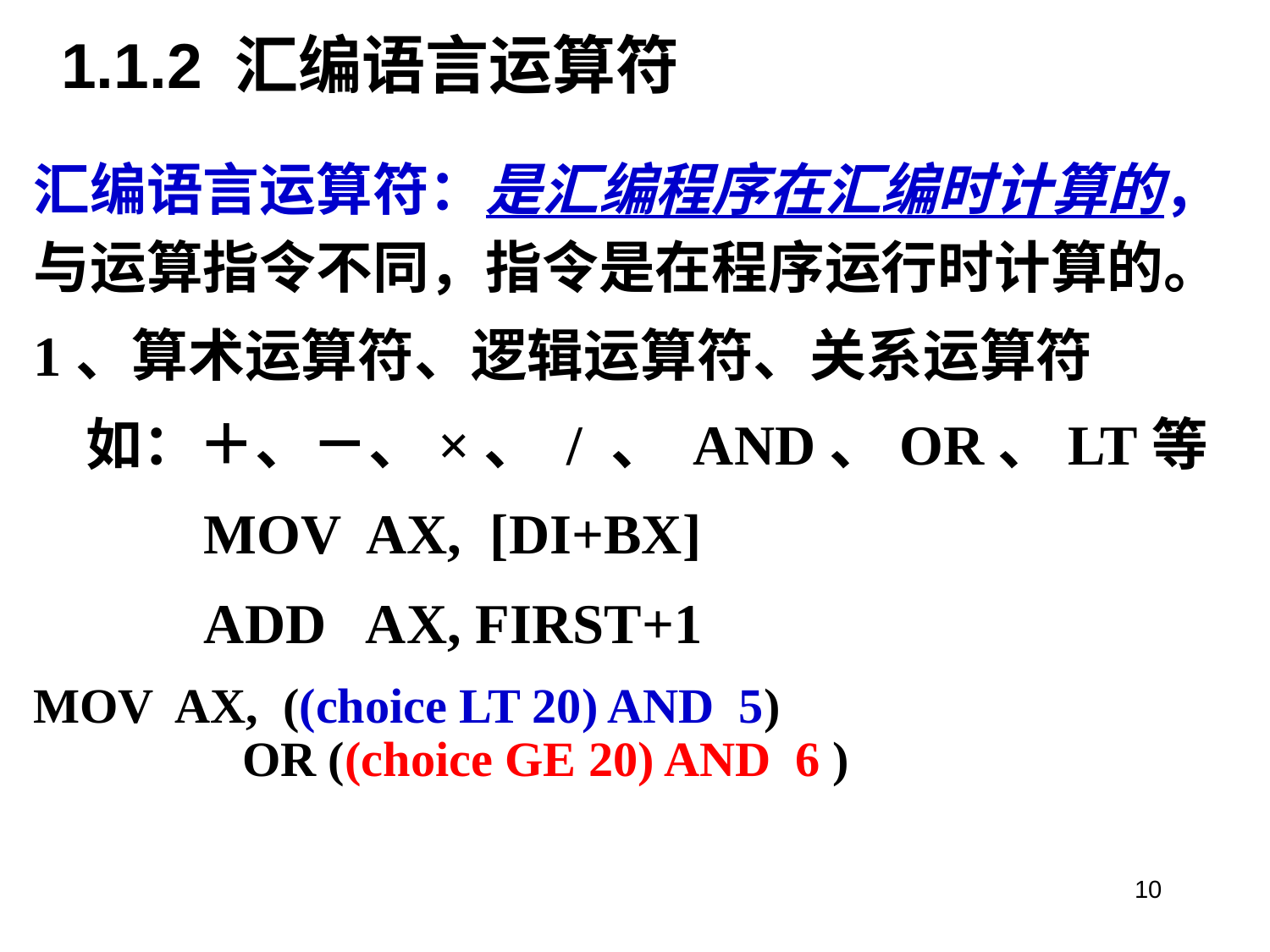

1.1.2 汇编语言运算符
汇编语言运算符：是汇编程序在汇编时计算的，与运算指令不同，指令是在程序运行时计算的。
1、算术运算符、逻辑运算符、关系运算符
   如：＋、－、×、 / 、 AND、OR、LT等
            MOV  AX,  [DI+BX]
            ADD   AX, FIRST+1
MOV  AX,  ((choice LT 20) AND  5)
                 OR ((choice GE 20) AND  6 )

10